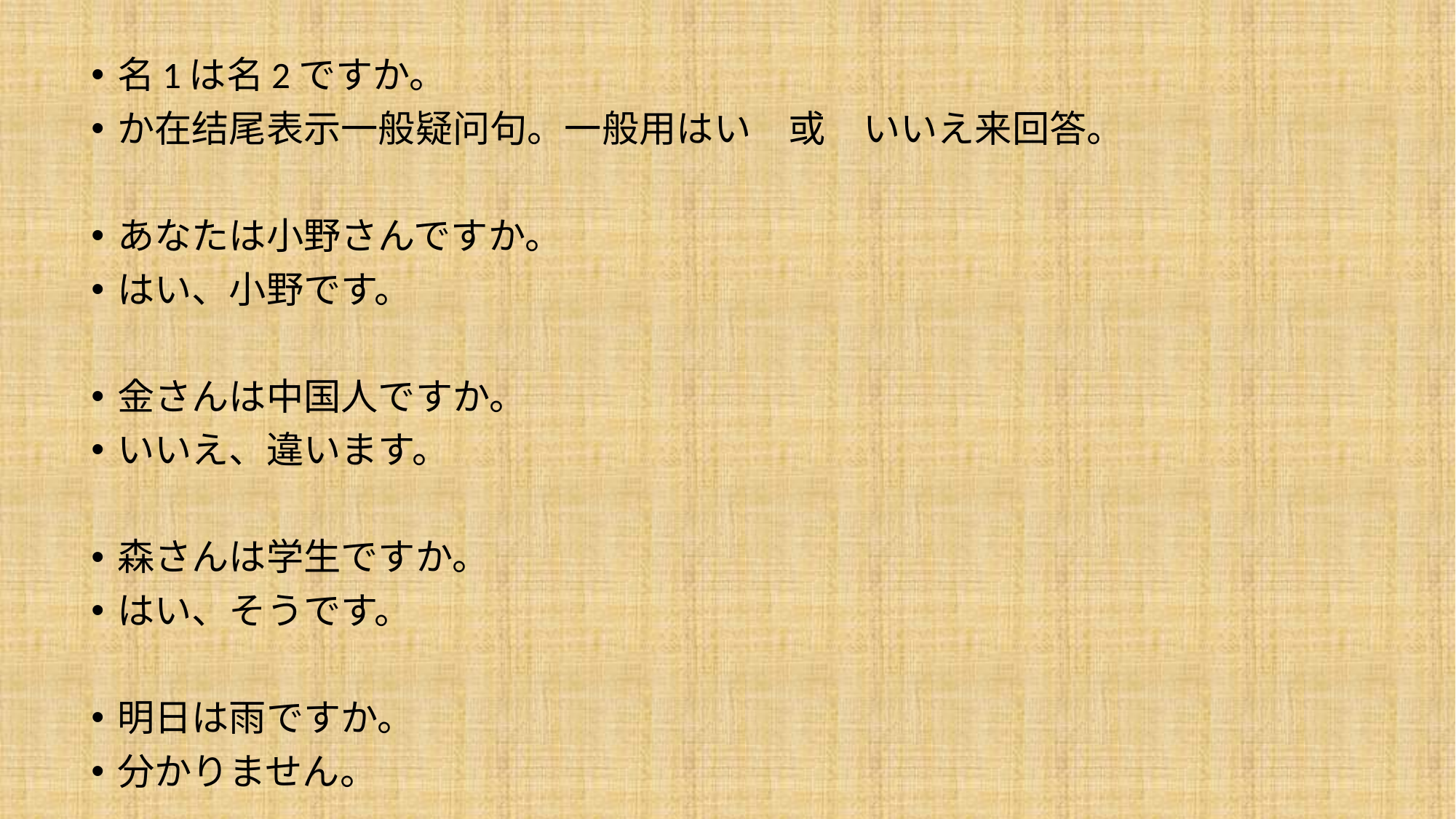

名1は名2ですか。
か在结尾表示一般疑问句。一般用はい　或　いいえ来回答。

あなたは小野さんですか。
はい、小野です。

金さんは中国人ですか。
いいえ、違います。

森さんは学生ですか。
はい、そうです。

明日は雨ですか。
分かりません。